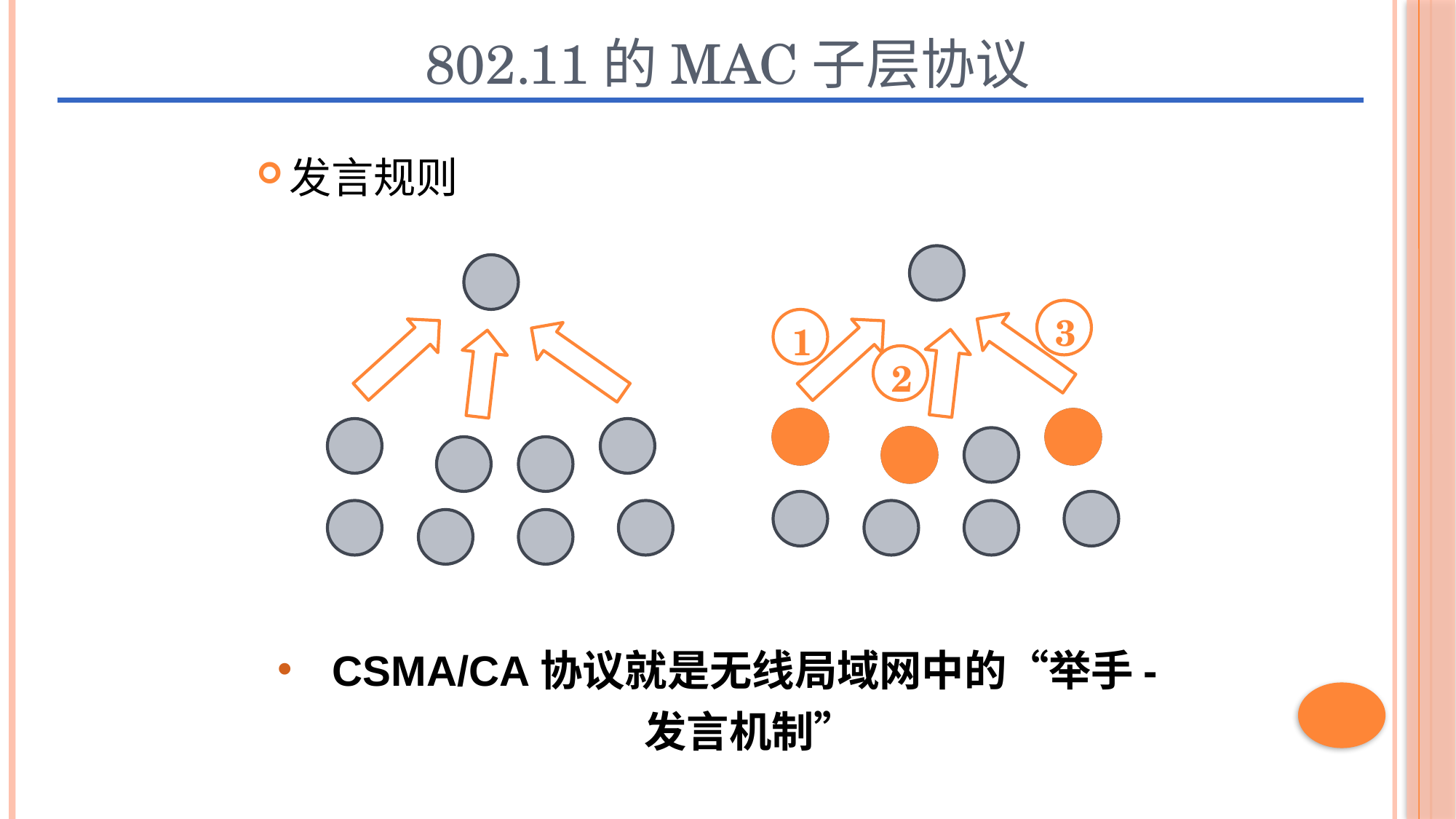

# 802.11的MAC子层协议
二、CSMA/CA协议
发言规则

3

1

2

CSMA/CA协议就是无线局域网中的“举手-发言机制”